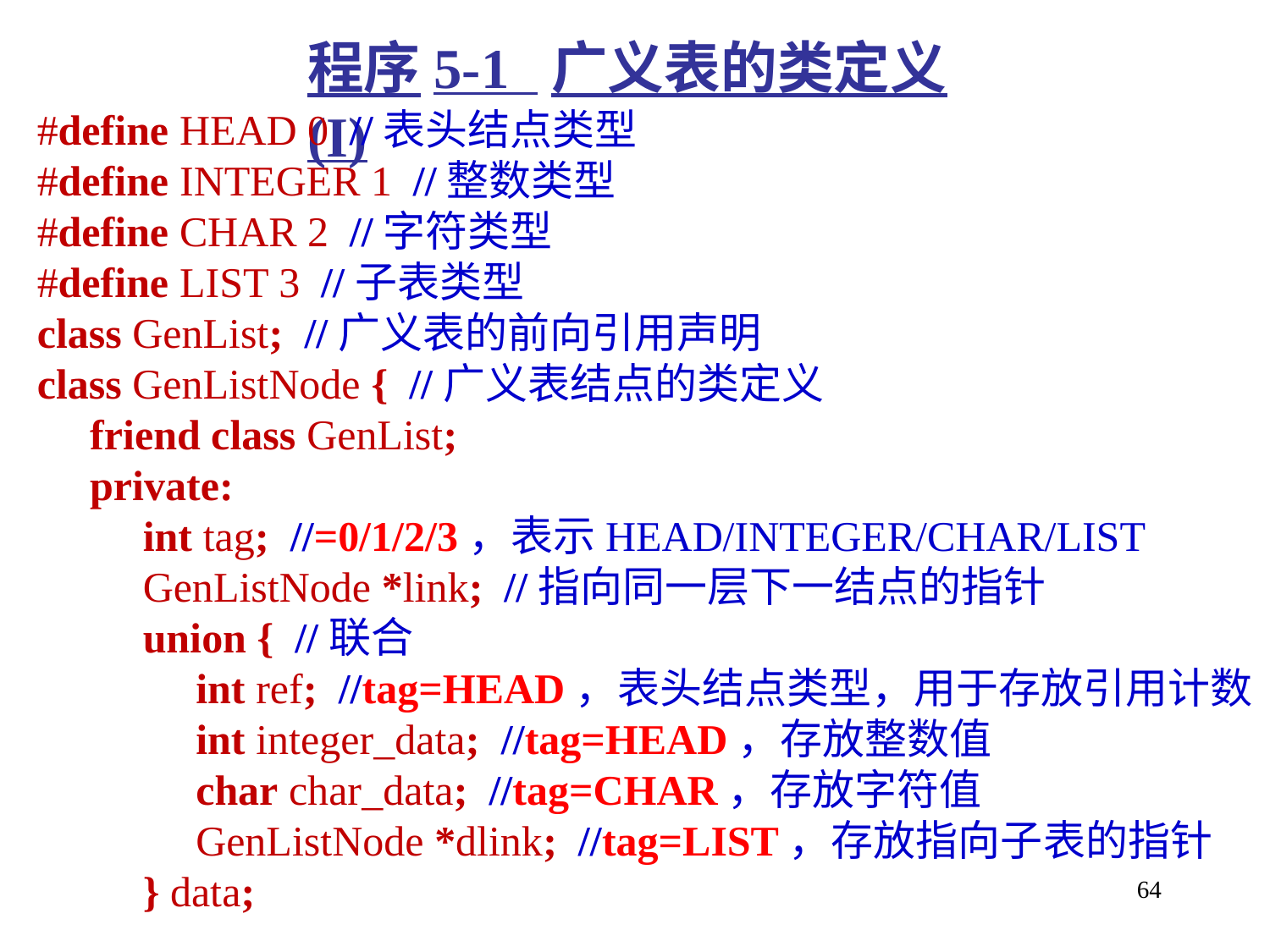

程序5-1  广义表的类定义(I)
#define HEAD 0  //表头结点类型
#define INTEGER 1  //整数类型
#define CHAR 2  //字符类型
#define LIST 3  //子表类型
class GenList;  //广义表的前向引用声明
class GenListNode {  //广义表结点的类定义
     friend class GenList;
     private:
          int tag;  //=0/1/2/3，表示HEAD/INTEGER/CHAR/LIST
          GenListNode *link;  //指向同一层下一结点的指针
          union {  //联合
	   int ref;  //tag=HEAD，表头结点类型，用于存放引用计数
	   int integer_data;  //tag=HEAD，存放整数值
	   char char_data;  //tag=CHAR，存放字符值
	   GenListNode *dlink;  //tag=LIST，存放指向子表的指针
          } data;
64